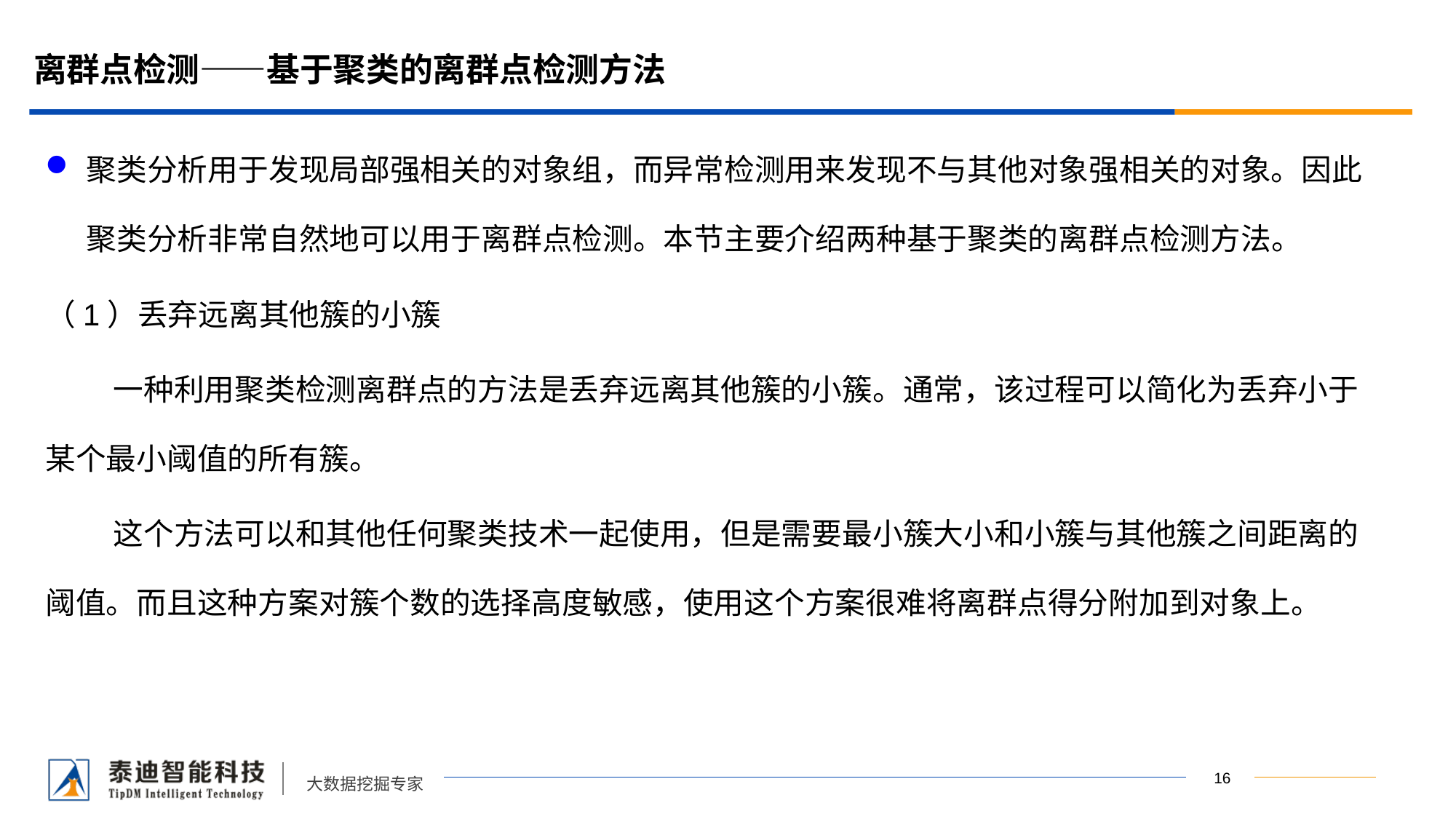

离群点检测——基于聚类的离群点检测方法
聚类分析用于发现局部强相关的对象组，而异常检测用来发现不与其他对象强相关的对象。因此聚类分析非常自然地可以用于离群点检测。本节主要介绍两种基于聚类的离群点检测方法。
（1）丢弃远离其他簇的小簇
         一种利用聚类检测离群点的方法是丢弃远离其他簇的小簇。通常，该过程可以简化为丢弃小于某个最小阈值的所有簇。
         这个方法可以和其他任何聚类技术一起使用，但是需要最小簇大小和小簇与其他簇之间距离的阈值。而且这种方案对簇个数的选择高度敏感，使用这个方案很难将离群点得分附加到对象上。